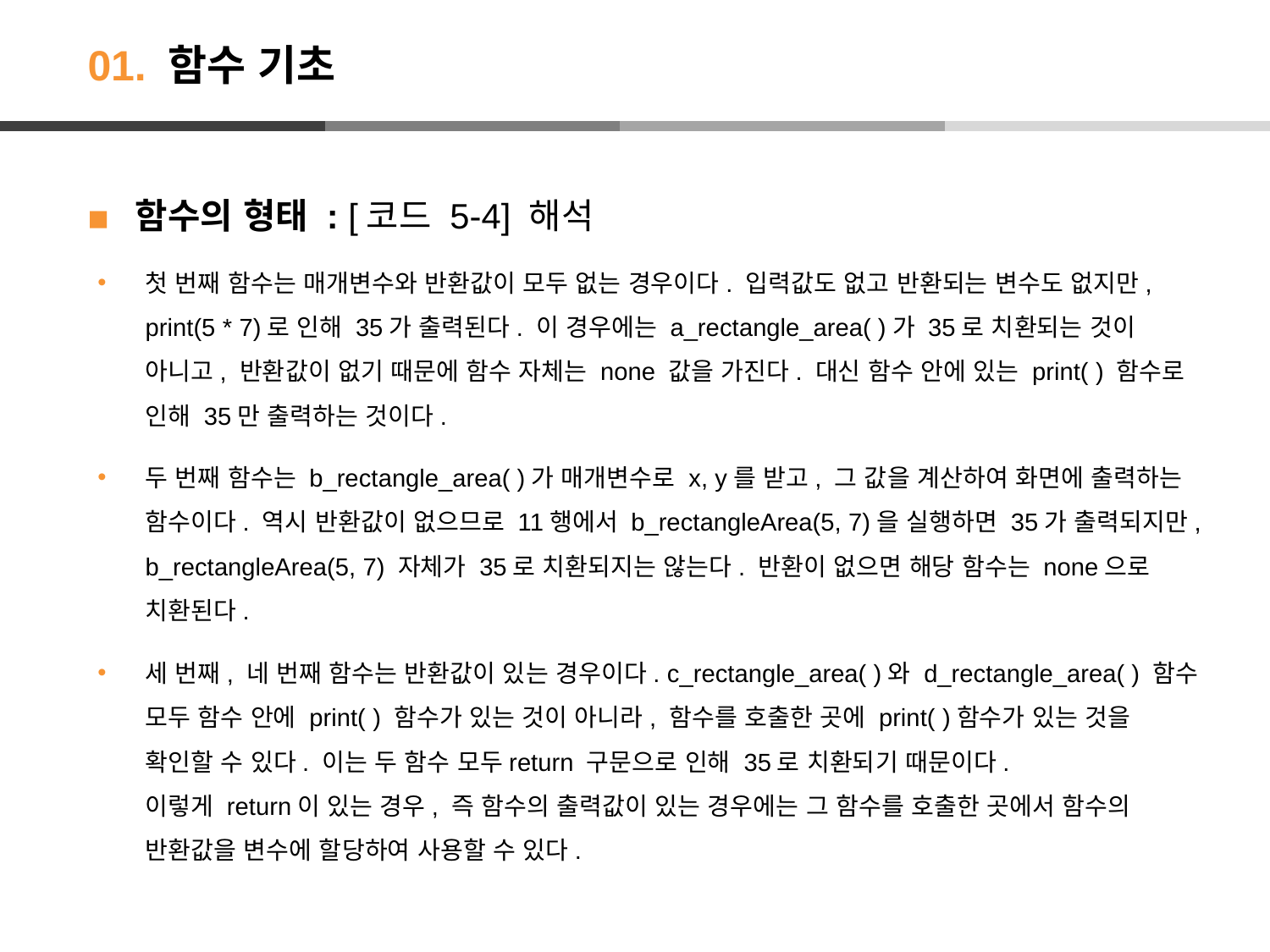

# 01. 함수 기초
함수의 형태 : [코드 5-4] 해석
첫 번째 함수는 매개변수와 반환값이 모두 없는 경우이다. 입력값도 없고 반환되는 변수도 없지만, print(5 * 7)로 인해 35가 출력된다. 이 경우에는 a_rectangle_area( )가 35로 치환되는 것이 아니고, 반환값이 없기 때문에 함수 자체는 none 값을 가진다. 대신 함수 안에 있는 print( ) 함수로 인해 35만 출력하는 것이다.
두 번째 함수는 b_rectangle_area( )가 매개변수로 x, y를 받고, 그 값을 계산하여 화면에 출력하는 함수이다. 역시 반환값이 없으므로 11행에서 b_rectangleArea(5, 7)을 실행하면 35가 출력되지만, b_rectangleArea(5, 7) 자체가 35로 치환되지는 않는다. 반환이 없으면 해당 함수는 none으로 치환된다.
세 번째, 네 번째 함수는 반환값이 있는 경우이다. c_rectangle_area( )와 d_rectangle_area( ) 함수 모두 함수 안에 print( ) 함수가 있는 것이 아니라, 함수를 호출한 곳에 print( )함수가 있는 것을 확인할 수 있다. 이는 두 함수 모두return 구문으로 인해 35로 치환되기 때문이다.
이렇게 return이 있는 경우, 즉 함수의 출력값이 있는 경우에는 그 함수를 호출한 곳에서 함수의 반환값을 변수에 할당하여 사용할 수 있다.